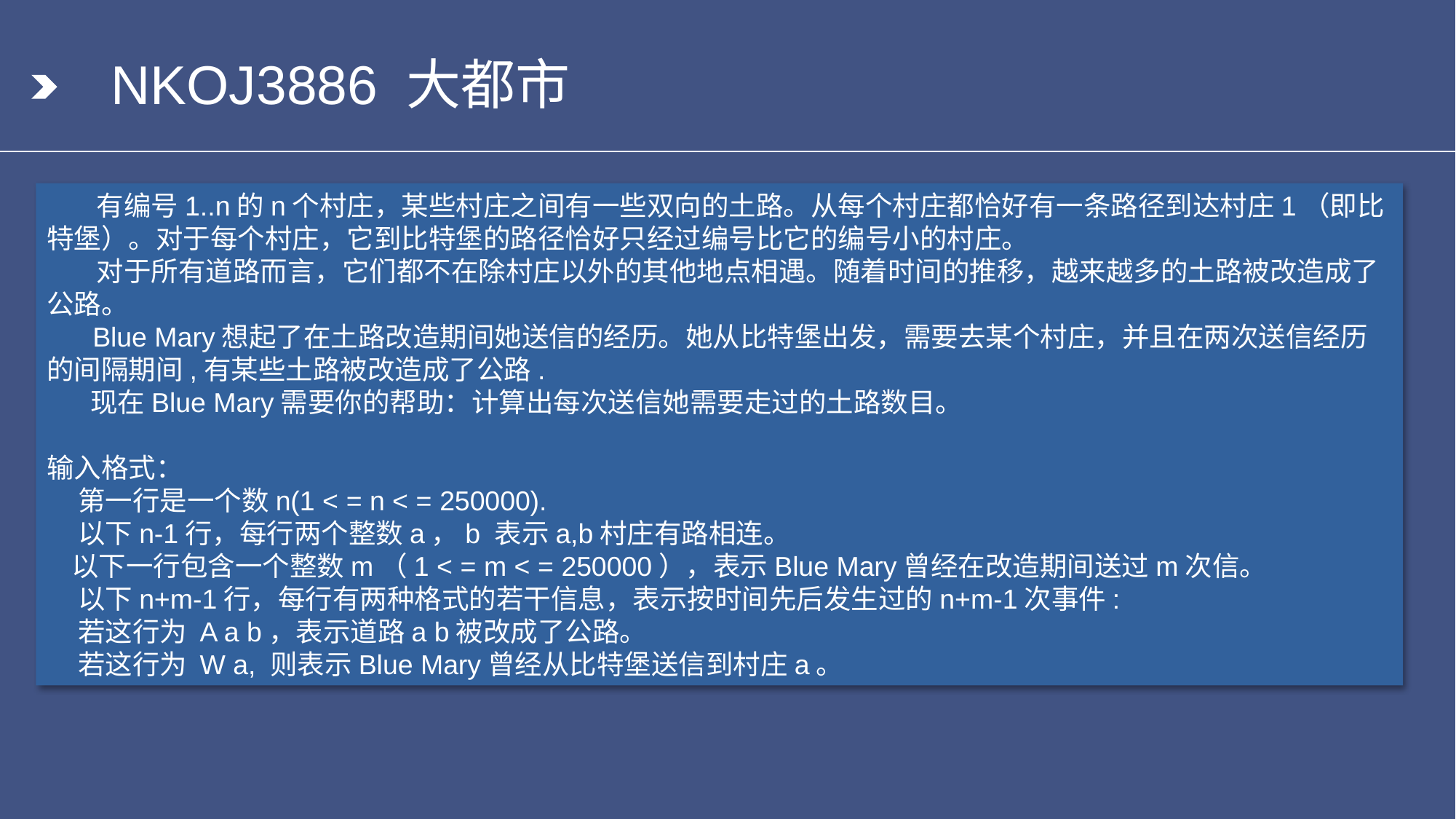

# NKOJ3886 大都市
       有编号1..n的n个村庄，某些村庄之间有一些双向的土路。从每个村庄都恰好有一条路径到达村庄1（即比特堡）。对于每个村庄，它到比特堡的路径恰好只经过编号比它的编号小的村庄。
       对于所有道路而言，它们都不在除村庄以外的其他地点相遇。随着时间的推移，越来越多的土路被改造成了公路。
      Blue Mary想起了在土路改造期间她送信的经历。她从比特堡出发，需要去某个村庄，并且在两次送信经历的间隔期间,有某些土路被改造成了公路.
      现在Blue Mary需要你的帮助：计算出每次送信她需要走过的土路数目。

输入格式：
    第一行是一个数n(1 < = n < = 250000).
    以下n-1行，每行两个整数a，b 表示a,b村庄有路相连。
    以下一行包含一个整数m（1 < = m < = 250000），表示Blue Mary曾经在改造期间送过m次信。
    以下n+m-1行，每行有两种格式的若干信息，表示按时间先后发生过的n+m-1次事件:
    若这行为 A a b，表示道路a b被改成了公路。
    若这行为 W a, 则表示Blue Mary曾经从比特堡送信到村庄a。